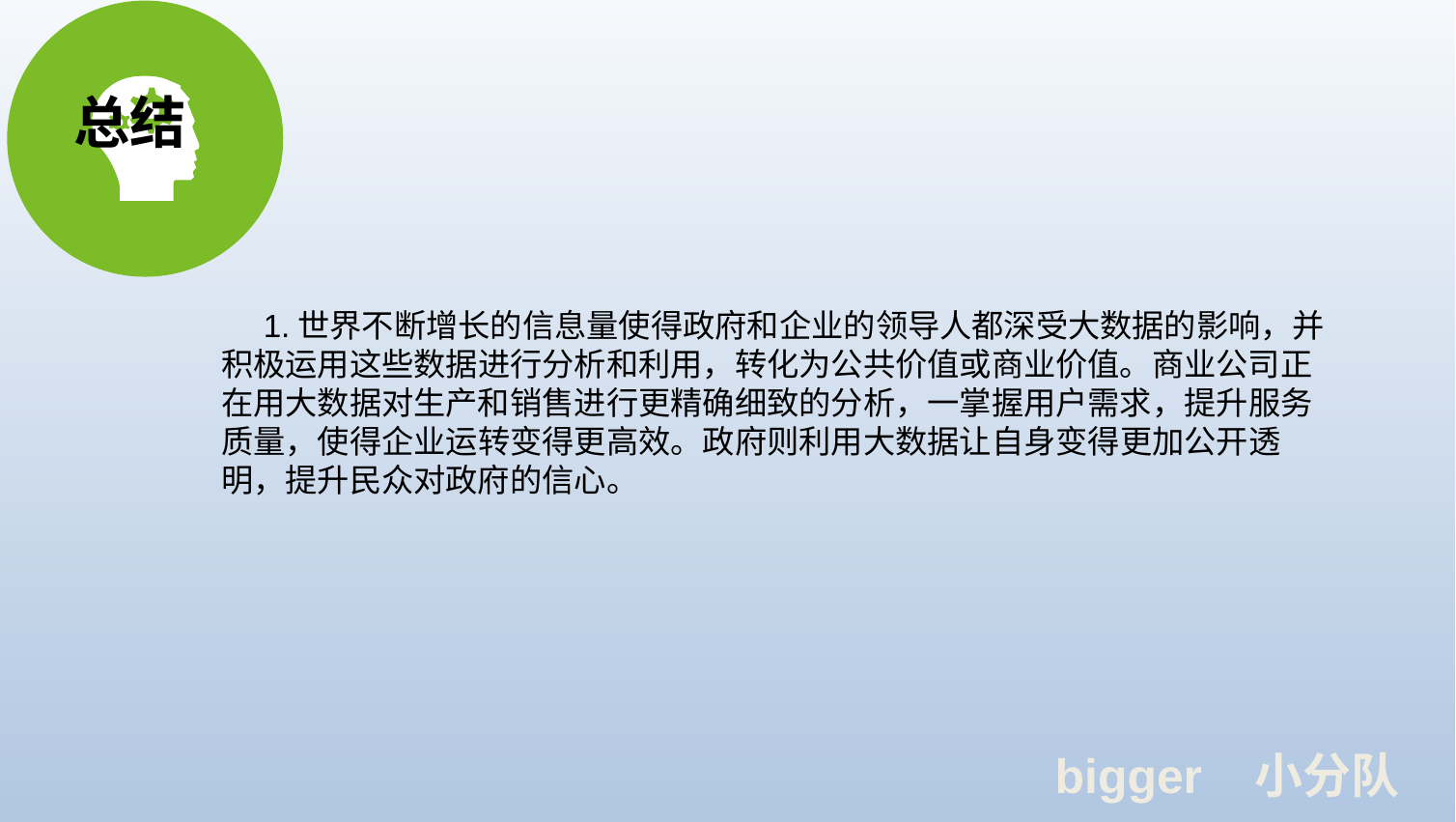

总结

1.世界不断增长的信息量使得政府和企业的领导人都深受大数据的影响，并积极运用这些数据进行分析和利用，转化为公共价值或商业价值。商业公司正在用大数据对生产和销售进行更精确细致的分析，一掌握用户需求，提升服务质量，使得企业运转变得更高效。政府则利用大数据让自身变得更加公开透明，提升民众对政府的信心。
bigger   小分队